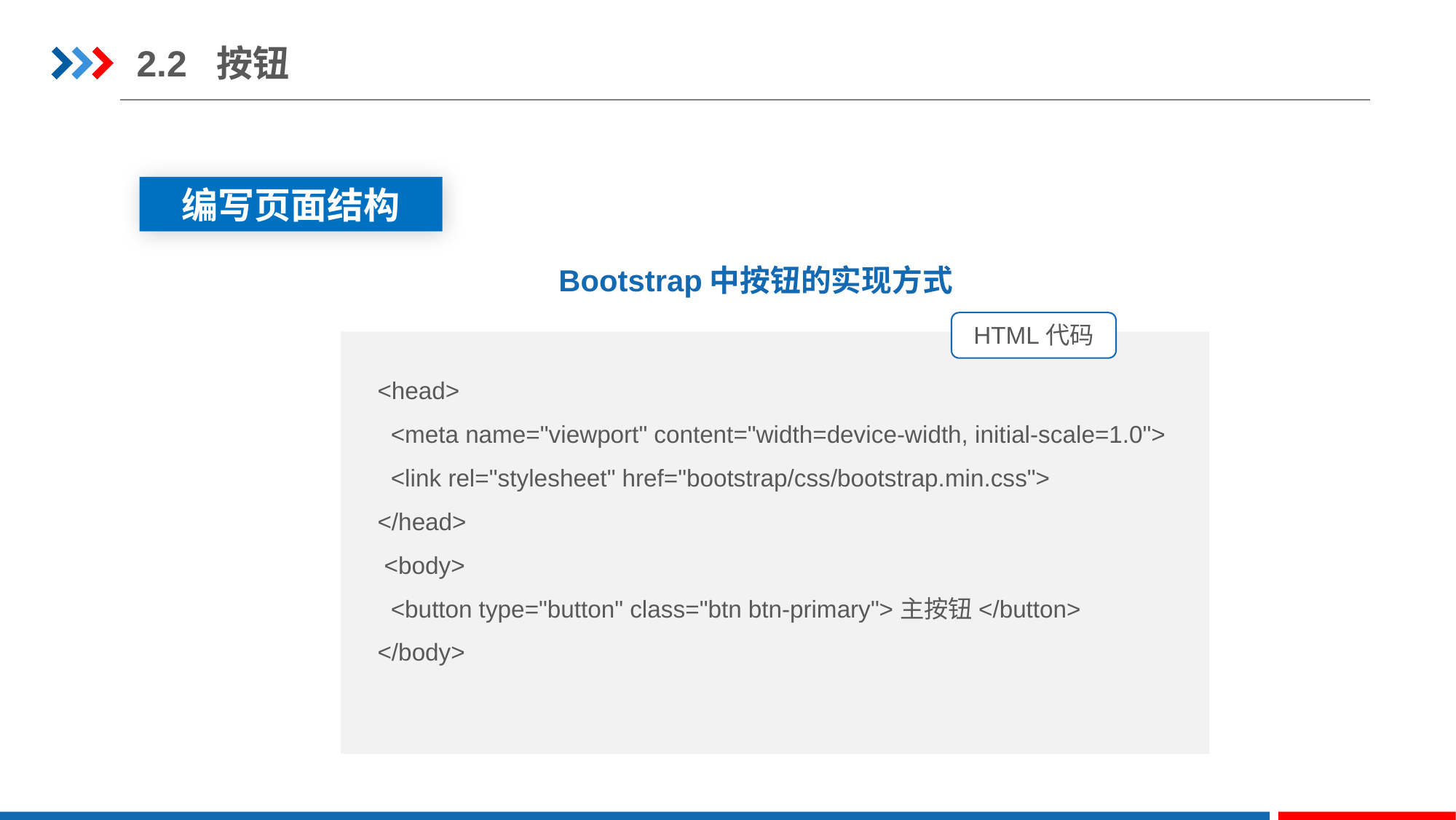

2.2  按钮
编写页面结构
Bootstrap中按钮的实现方式
HTML代码

<head>
  <meta name="viewport" content="width=device-width, initial-scale=1.0">
  <link rel="stylesheet" href="bootstrap/css/bootstrap.min.css">
</head>
 <body>
  <button type="button" class="btn btn-primary">主按钮</button>
</body>